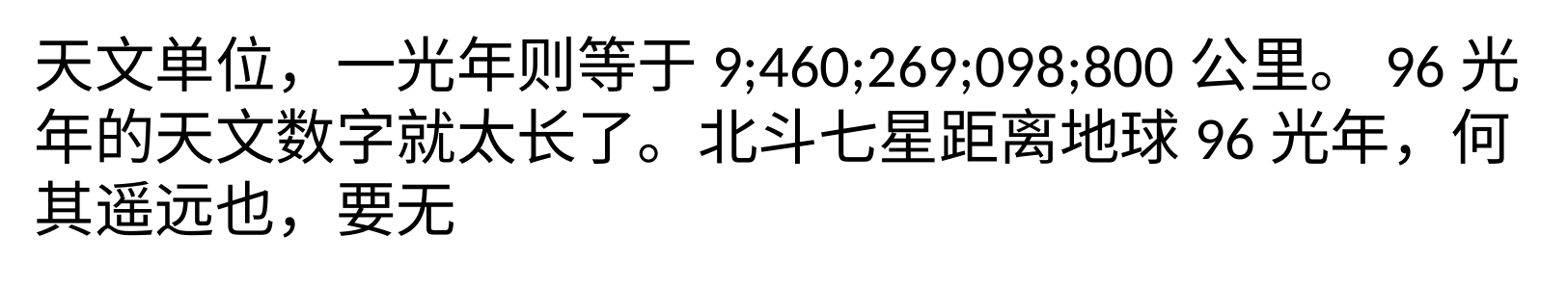

天文单位，一光年则等于9;460;269;098;800公里。96光年的天文数字就太长了。北斗七星距离地球96光年，何其遥远也，要无